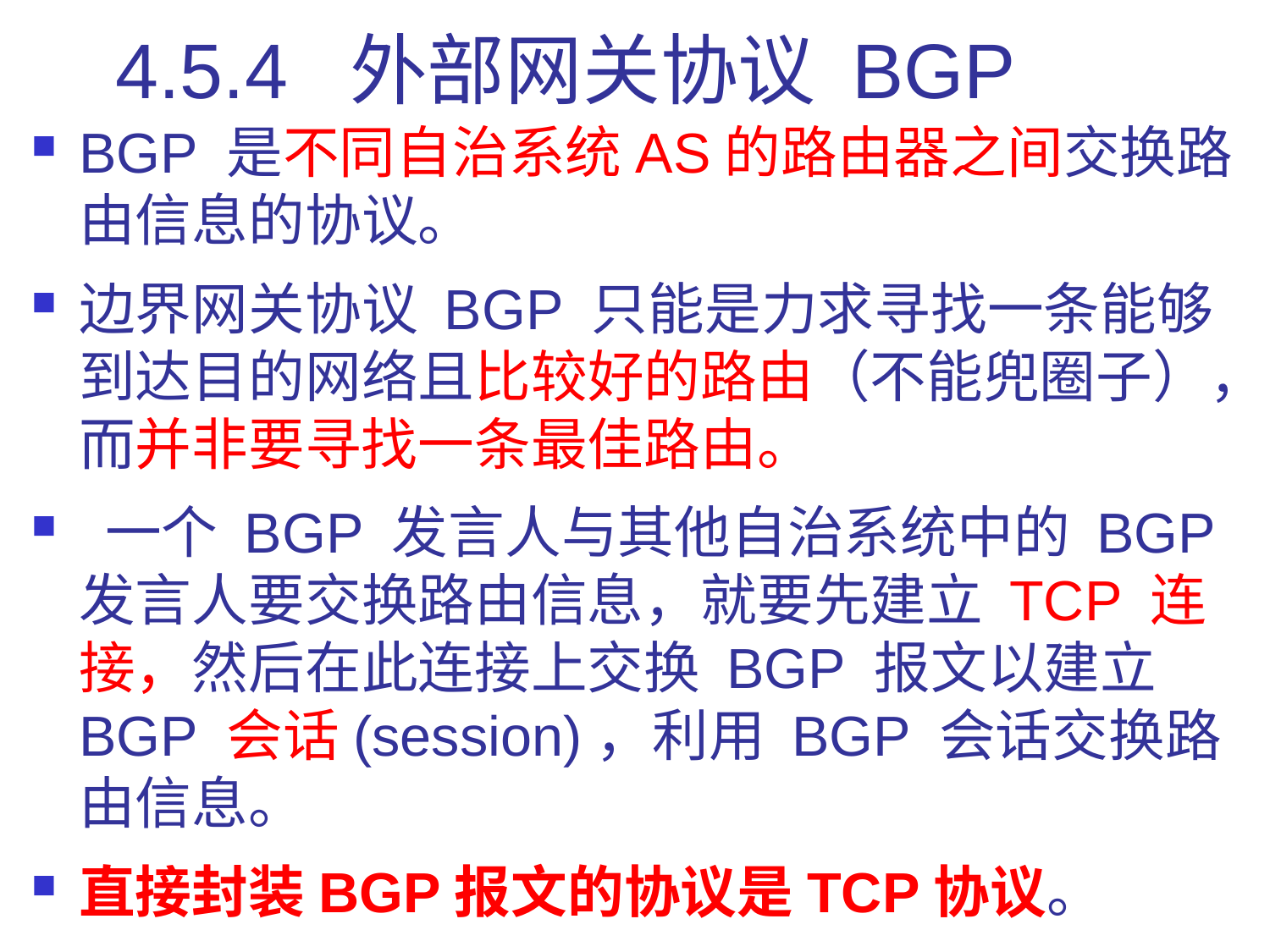

# 4.5.4  外部网关协议 BGP
BGP 是不同自治系统AS的路由器之间交换路由信息的协议。
边界网关协议 BGP 只能是力求寻找一条能够到达目的网络且比较好的路由（不能兜圈子），而并非要寻找一条最佳路由。
 一个 BGP 发言人与其他自治系统中的 BGP 发言人要交换路由信息，就要先建立 TCP 连接，然后在此连接上交换 BGP 报文以建立 BGP 会话(session)，利用 BGP 会话交换路由信息。
直接封装BGP报文的协议是TCP协议。